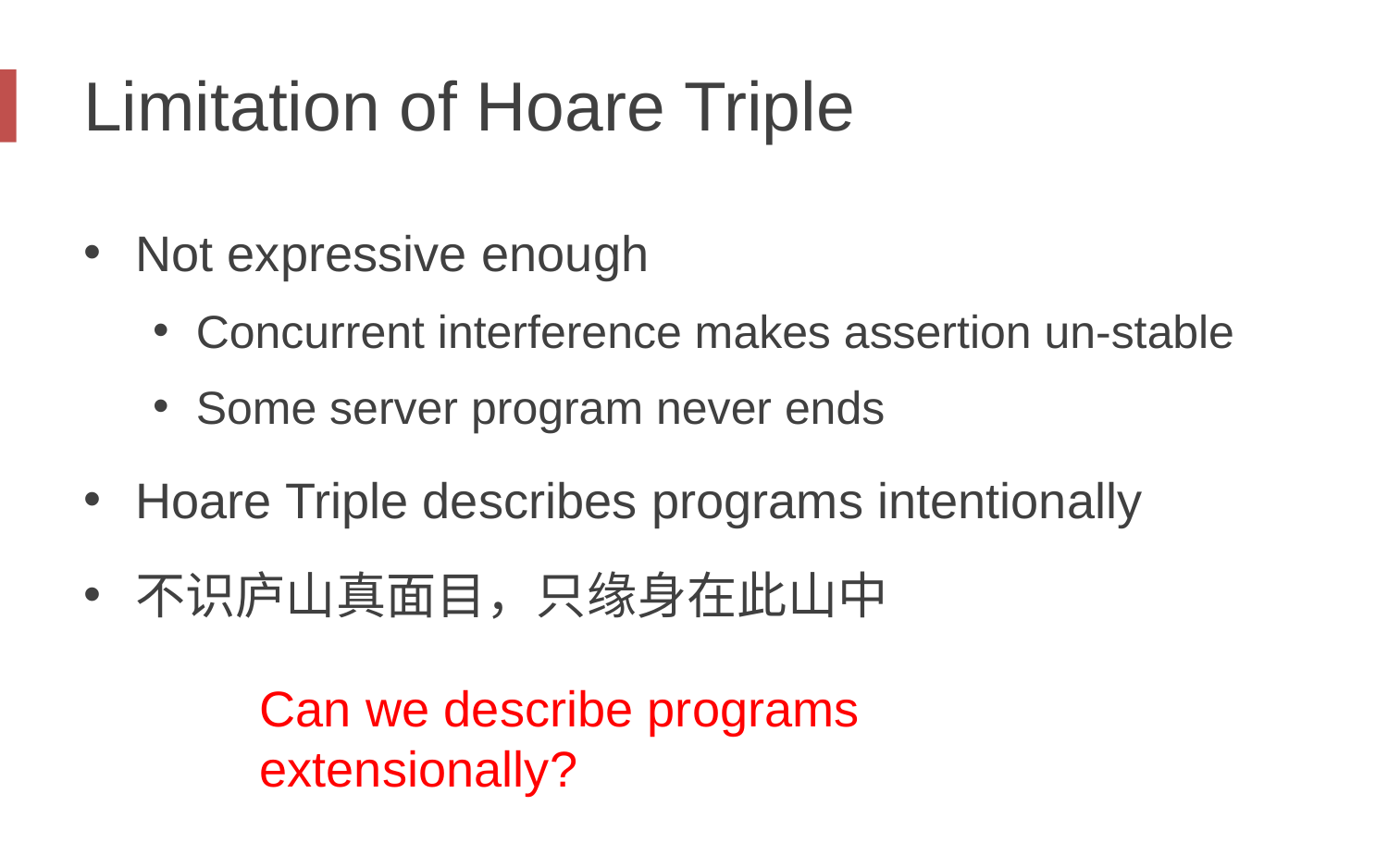

# Limitation of Hoare Triple
Not expressive enough
Concurrent interference makes assertion un-stable
Some server program never ends
Hoare Triple describes programs intentionally
不识庐山真面目，只缘身在此山中

Can we describe programs extensionally?